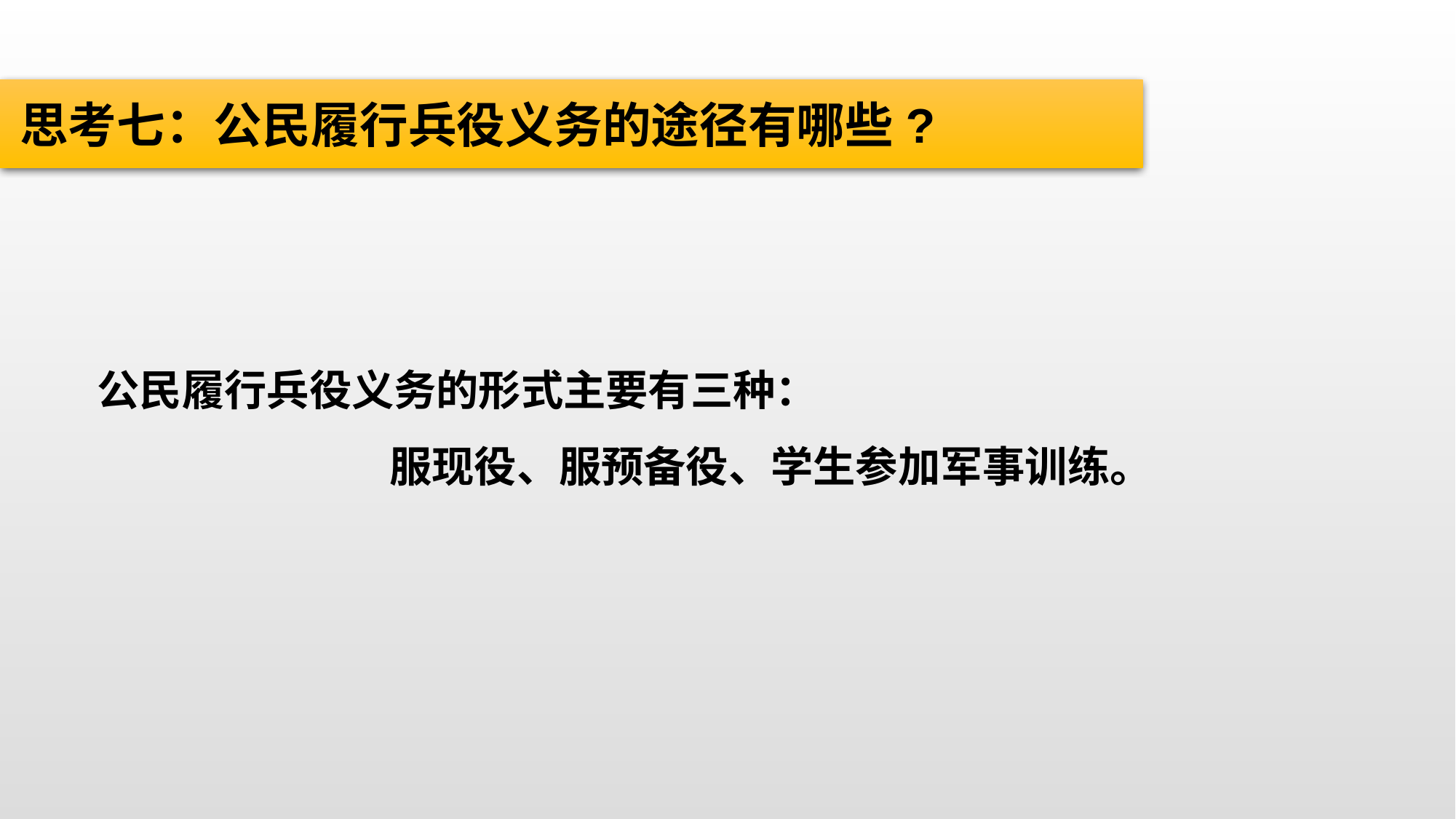

思考七：公民履行兵役义务的途径有哪些?
公民履行兵役义务的形式主要有三种：
服现役、服预备役、学生参加军事训练。